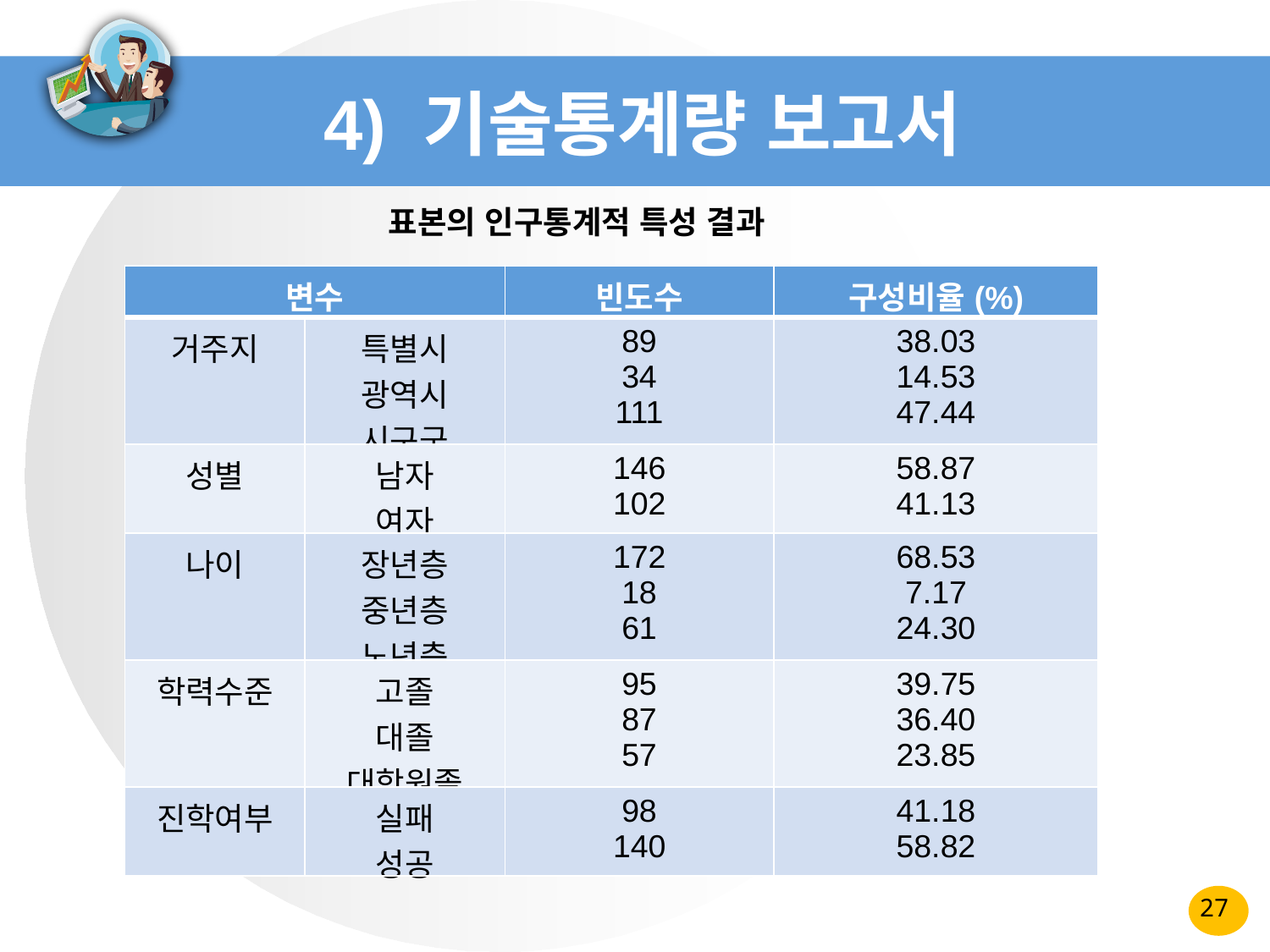

# 4) 기술통계량 보고서
표본의 인구통계적 특성 결과
| 변수 |  | 빈도수 | 구성비율(%) |
| --- | --- | --- | --- |
| 거주지 | 특별시 광역시 시구군 | 89 34 111 | 38.03 14.53 47.44 |
| 성별 | 남자 여자 | 146 102 | 58.87 41.13 |
| 나이 | 장년층 중년층 노년층 | 172 18 61 | 68.53 7.17 24.30 |
| 학력수준 | 고졸 대졸 대학원졸 | 95 87 57 | 39.75 36.40 23.85 |
| 진학여부 | 실패 성공 | 98 140 | 41.18 58.82 |
27